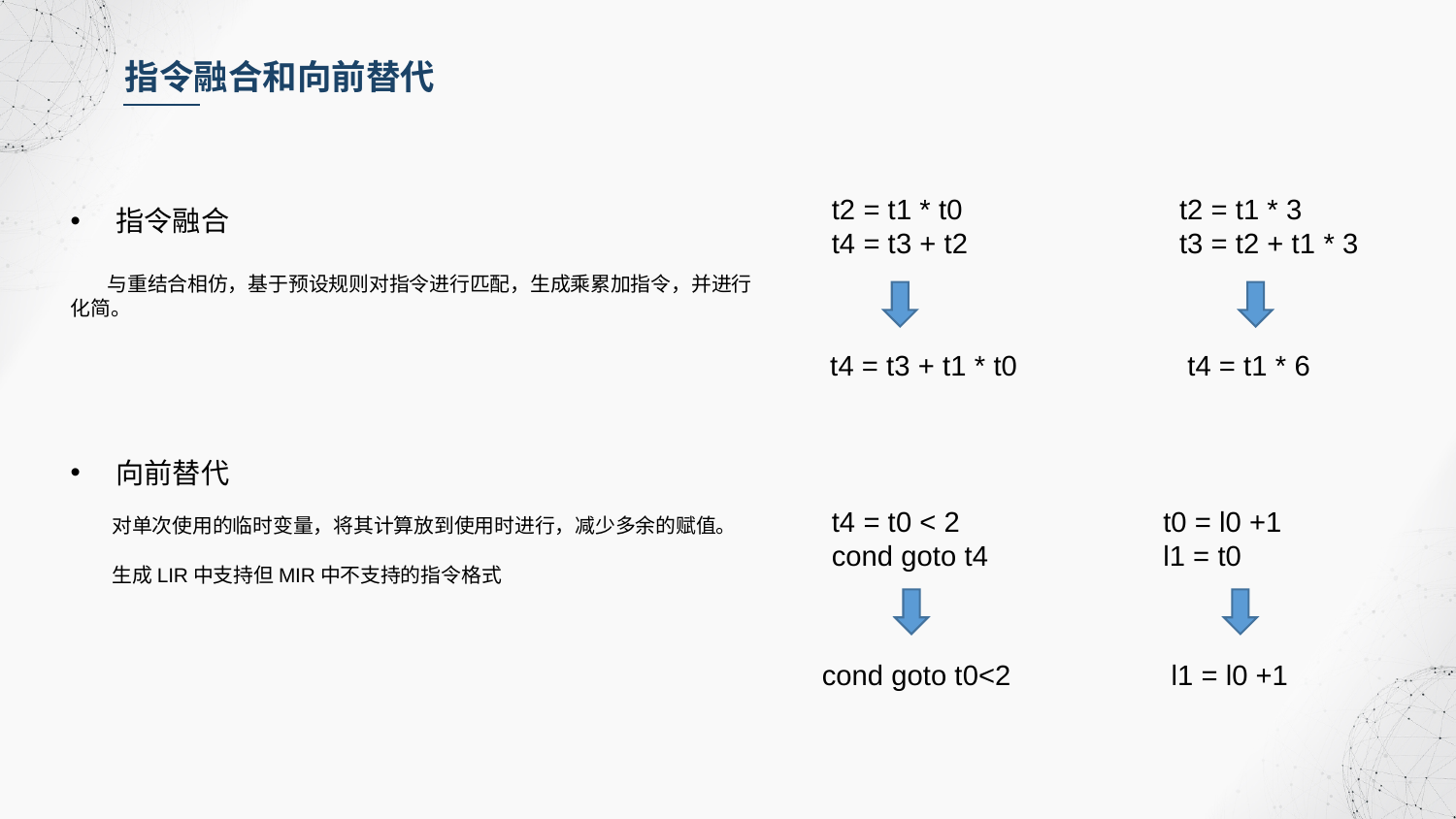

指令融合和向前替代
t2 = t1 * 3
t3 = t2 + t1 * 3
t2 = t1 * t0
t4 = t3 + t2
指令融合

       与重结合相仿，基于预设规则对指令进行匹配，生成乘累加指令，并进行
化简。

向前替代

        对单次使用的临时变量，将其计算放到使用时进行，减少多余的赋值。

        生成LIR中支持但MIR中不支持的指令格式

 t4 = t3 + t1 * t0
 t4 = t1 * 6
t4 = t0 < 2
cond goto t4
t0 = l0 +1
l1 = t0

 l1 = l0 +1
cond goto t0<2